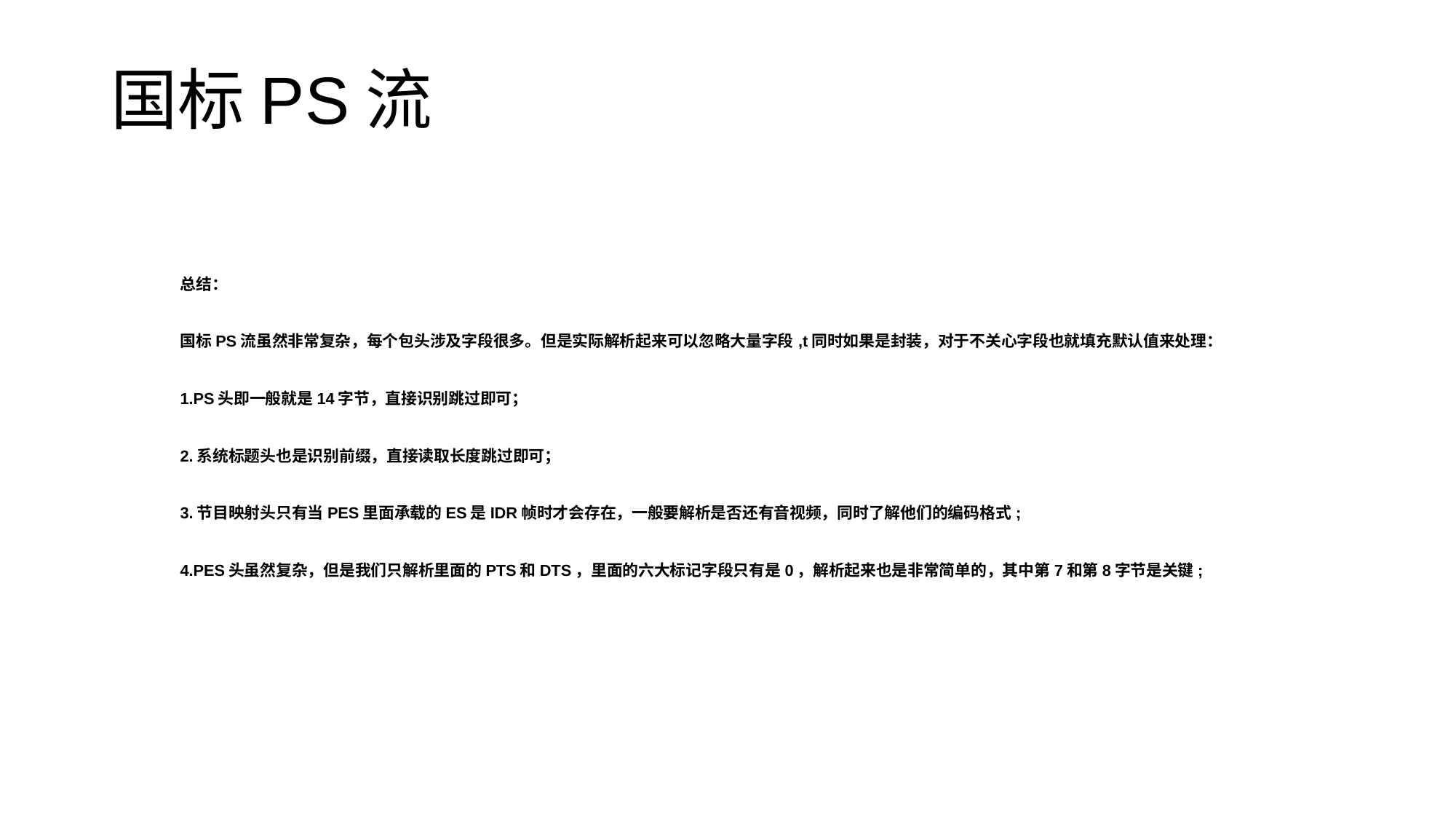

# 国标PS流
总结：
国标PS流虽然非常复杂，每个包头涉及字段很多。但是实际解析起来可以忽略大量字段,t同时如果是封装，对于不关心字段也就填充默认值来处理：
1.PS头即一般就是14字节，直接识别跳过即可；
2.系统标题头也是识别前缀，直接读取长度跳过即可；
3.节目映射头只有当PES里面承载的ES是IDR帧时才会存在，一般要解析是否还有音视频，同时了解他们的编码格式;
4.PES头虽然复杂，但是我们只解析里面的PTS和DTS，里面的六大标记字段只有是0，解析起来也是非常简单的，其中第7和第8字节是关键;